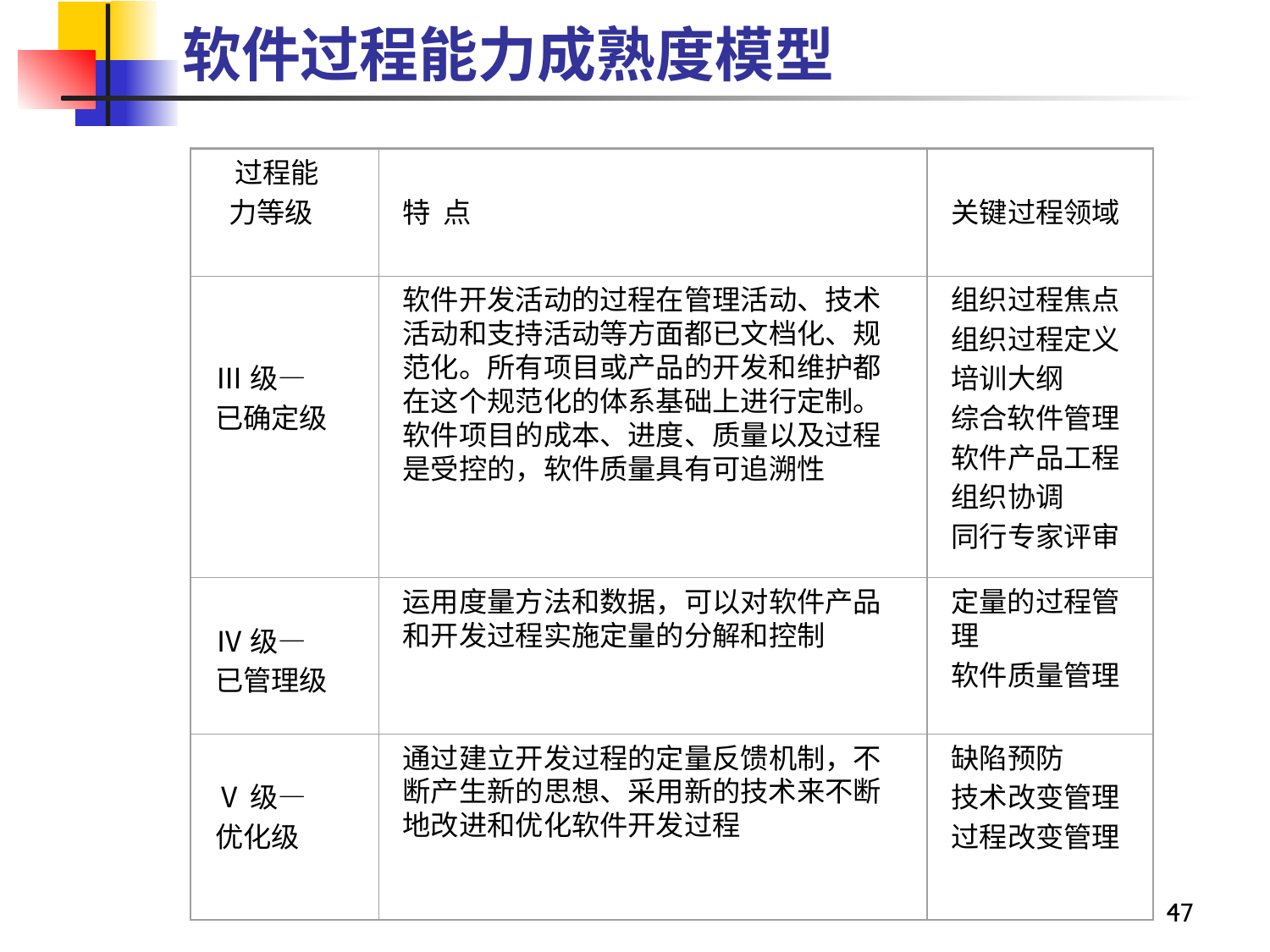

# 软件过程能力成熟度模型

  过程能
 力等级

特  点

关键过程领域

Ⅲ级—
已确定级

软件开发活动的过程在管理活动、技术活动和支持活动等方面都已文档化、规范化。所有项目或产品的开发和维护都在这个规范化的体系基础上进行定制。软件项目的成本、进度、质量以及过程是受控的，软件质量具有可追溯性

组织过程焦点
组织过程定义
培训大纲
综合软件管理
软件产品工程
组织协调
同行专家评审

Ⅳ级—
已管理级

运用度量方法和数据，可以对软件产品和开发过程实施定量的分解和控制

定量的过程管理
软件质量管理

Ⅴ级—
优化级

通过建立开发过程的定量反馈机制，不断产生新的思想、采用新的技术来不断地改进和优化软件开发过程

缺陷预防
技术改变管理
过程改变管理

47